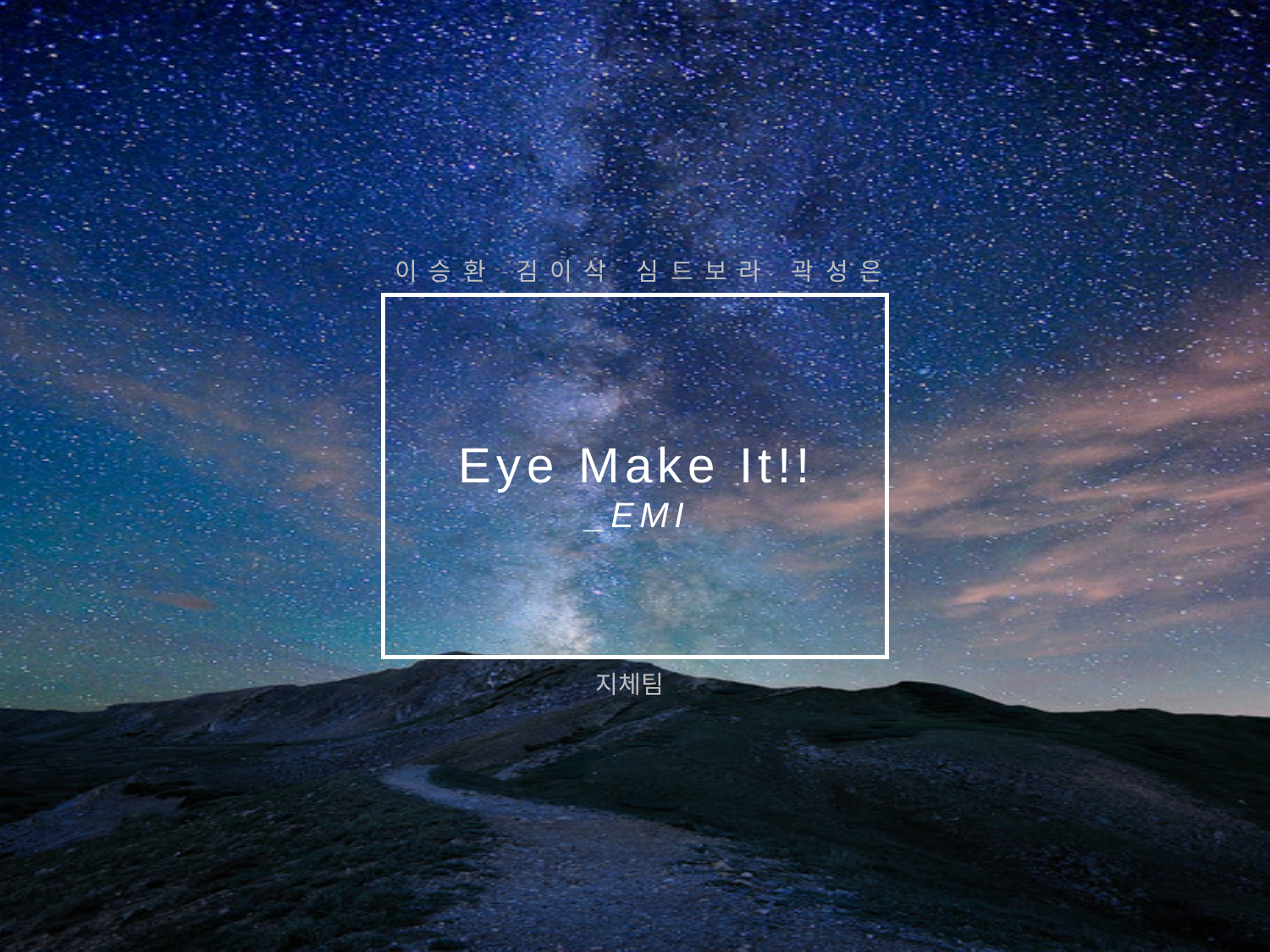

이승환 김이삭 심드보라 곽성은

Eye Make It!!
_EMI
지체팀